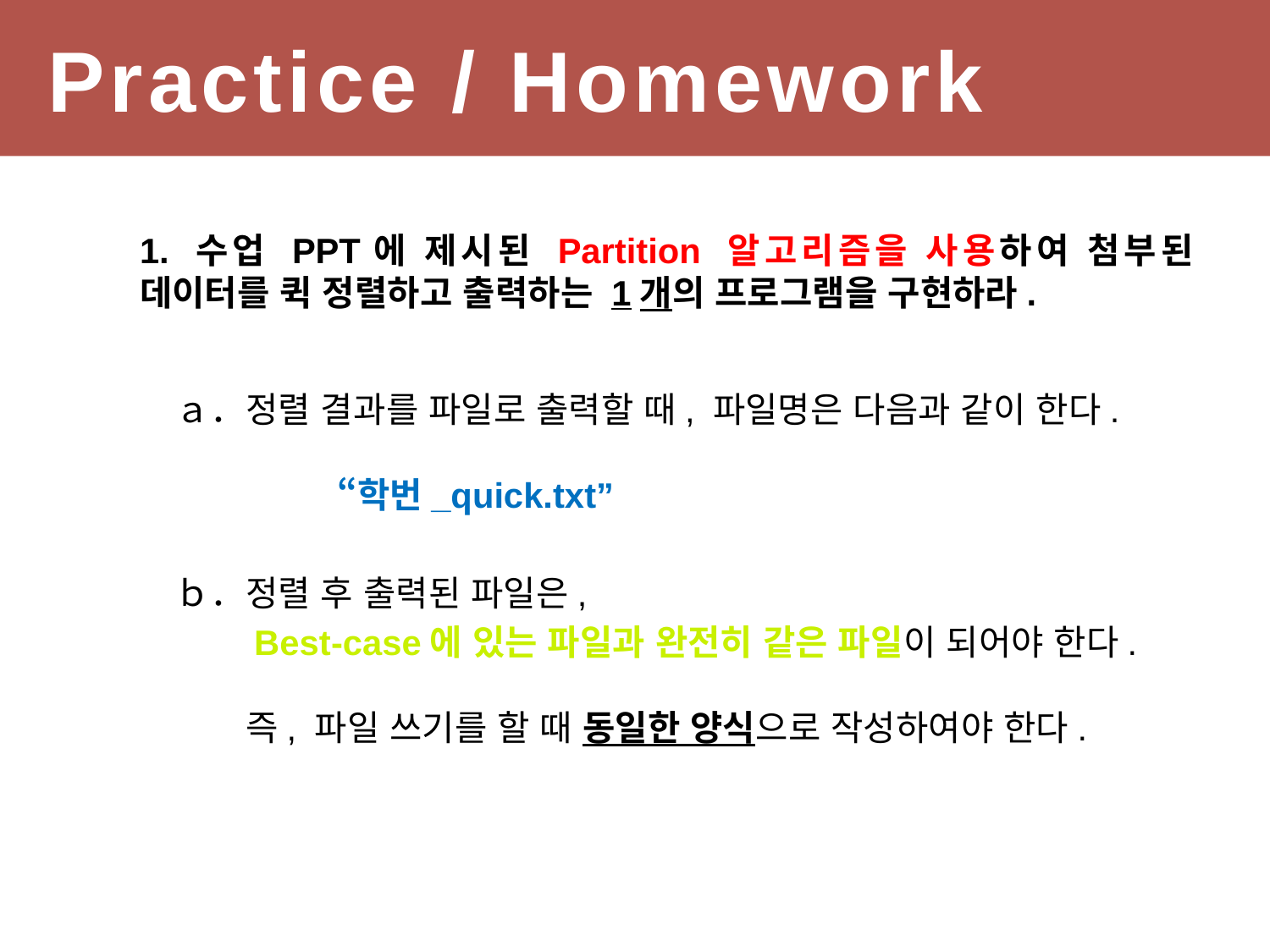

# Practice / Homework
1. 수업 PPT에 제시된 Partition 알고리즘을 사용하여 첨부된 데이터를 퀵 정렬하고 출력하는 1개의 프로그램을 구현하라.

　ａ．정렬 결과를 파일로 출력할 때, 파일명은 다음과 같이 한다.

	　　“학번_quick.txt”

　ｂ．정렬 후 출력된 파일은,
　　　Best-case에 있는 파일과 완전히 같은 파일이 되어야 한다.

　　　즉, 파일 쓰기를 할 때 동일한 양식으로 작성하여야 한다.